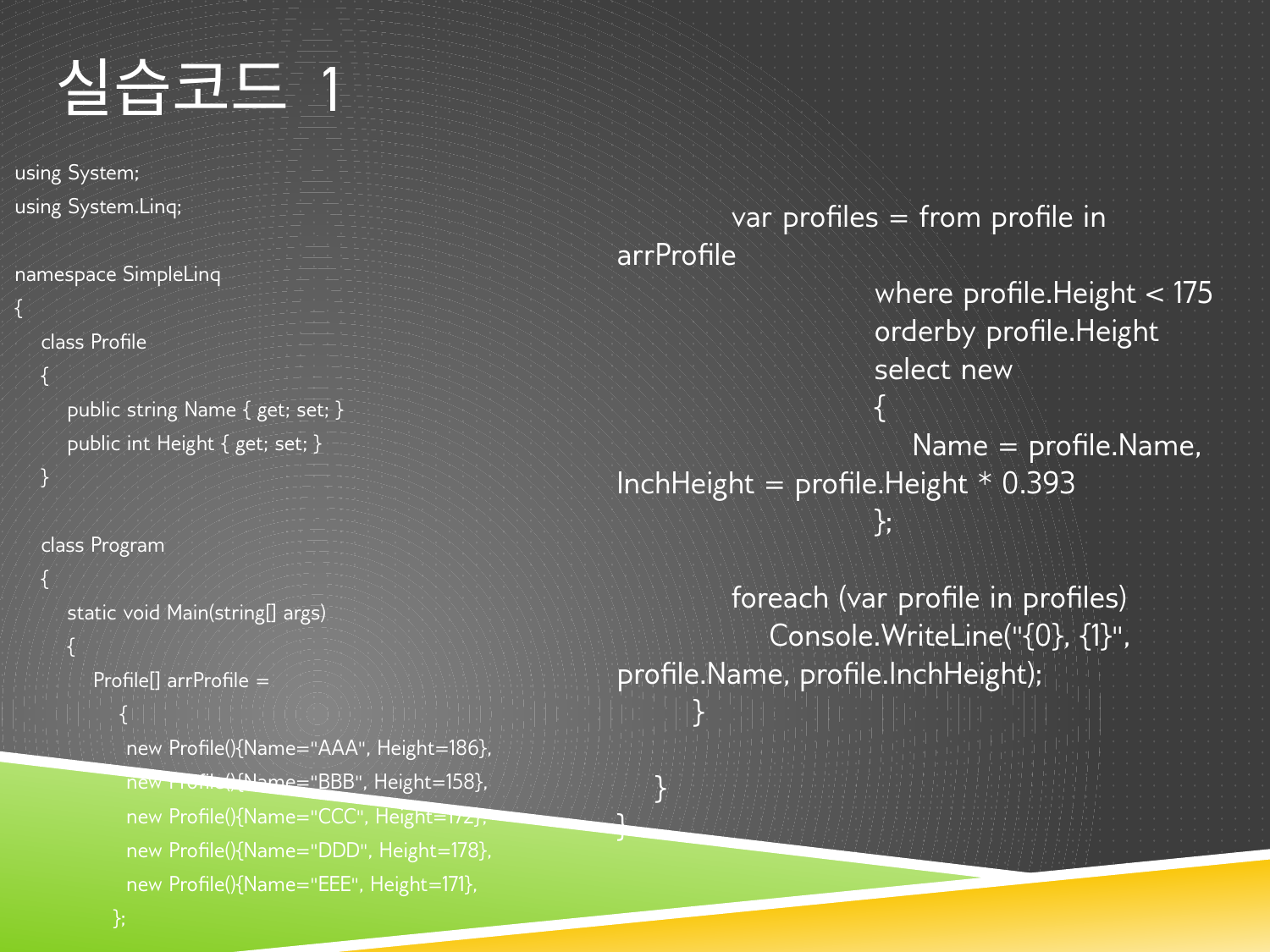

# 실습코드 1
using System;
using System.Linq;

namespace SimpleLinq
{
    class Profile
    {
        public string Name { get; set; }
        public int Height { get; set; }
    }

    class Program
    {
        static void Main(string[] args)
        {
            Profile[] arrProfile =
                {
                 new Profile(){Name="AAA", Height=186},
                 new Profile(){Name="BBB", Height=158},
                 new Profile(){Name="CCC", Height=172},
                 new Profile(){Name="DDD", Height=178},
                 new Profile(){Name="EEE", Height=171},
               };

            var profiles = from profile in arrProfile
                           where profile.Height < 175
                           orderby profile.Height
                           select new
                           {
                               Name = profile.Name, InchHeight = profile.Height * 0.393
                           };

            foreach (var profile in profiles)
                Console.WriteLine("{0}, {1}", profile.Name, profile.InchHeight);
        }

    }
}